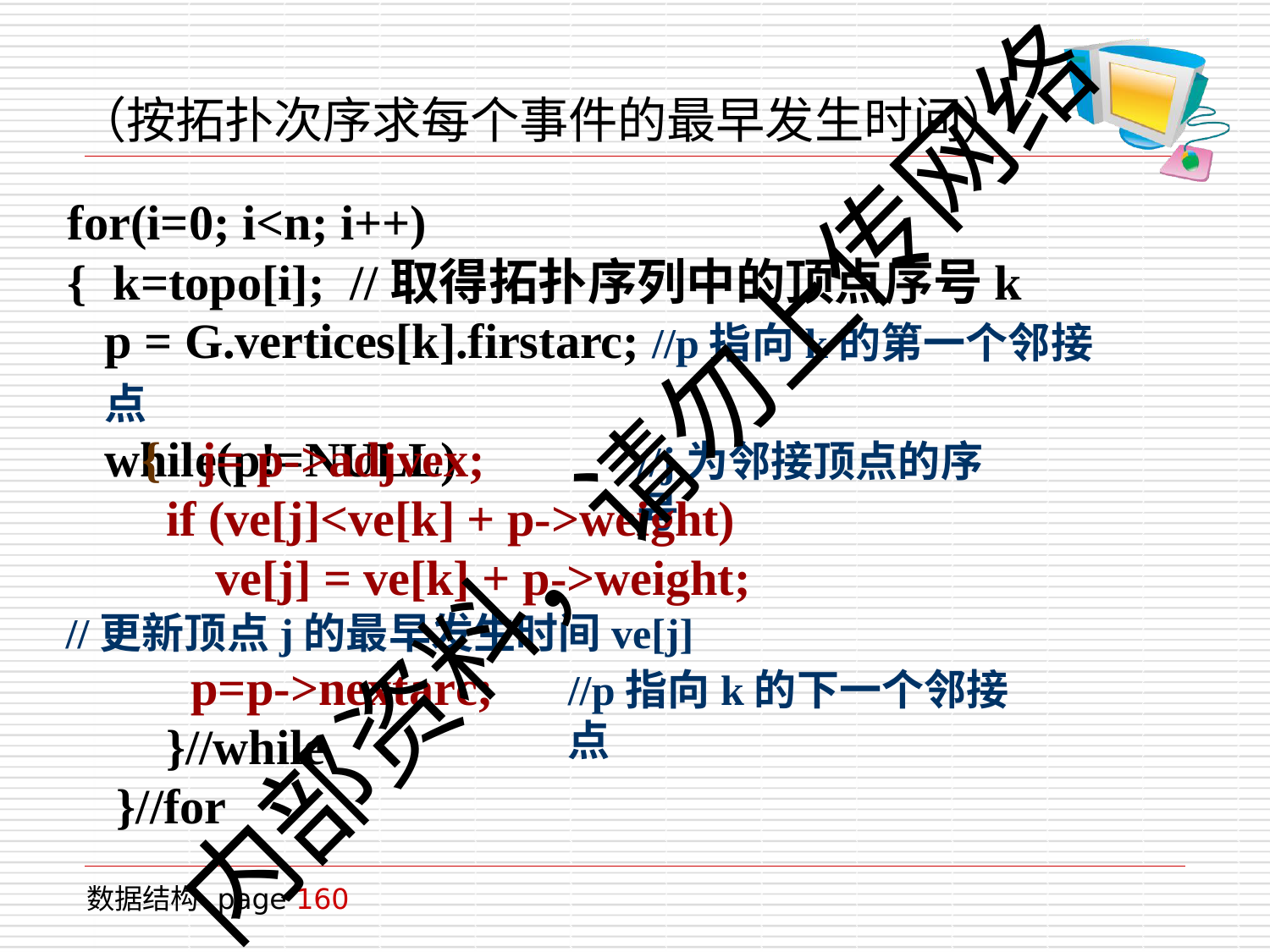

# （按拓扑次序求每个事件的最早发生时间）

for(i=0; i<n; i++)
{	k=topo[i];	//取得拓扑序列中的顶点序号k
p = G.vertices[k].firstarc; //p指向k的第一个邻接点
while(p!=NULL)
{	j= p->adjvex;
内部资料，请勿上传网络
//j为邻接顶点的序号
if (ve[j]<ve[k] + p->weight)  ve[j] = ve[k] + p->weight;
//更新顶点j的最早发生时间ve[j]
p=p->nextarc;
}//while
}//for
//p指向k的下一个邻接点

数据结构 page 160